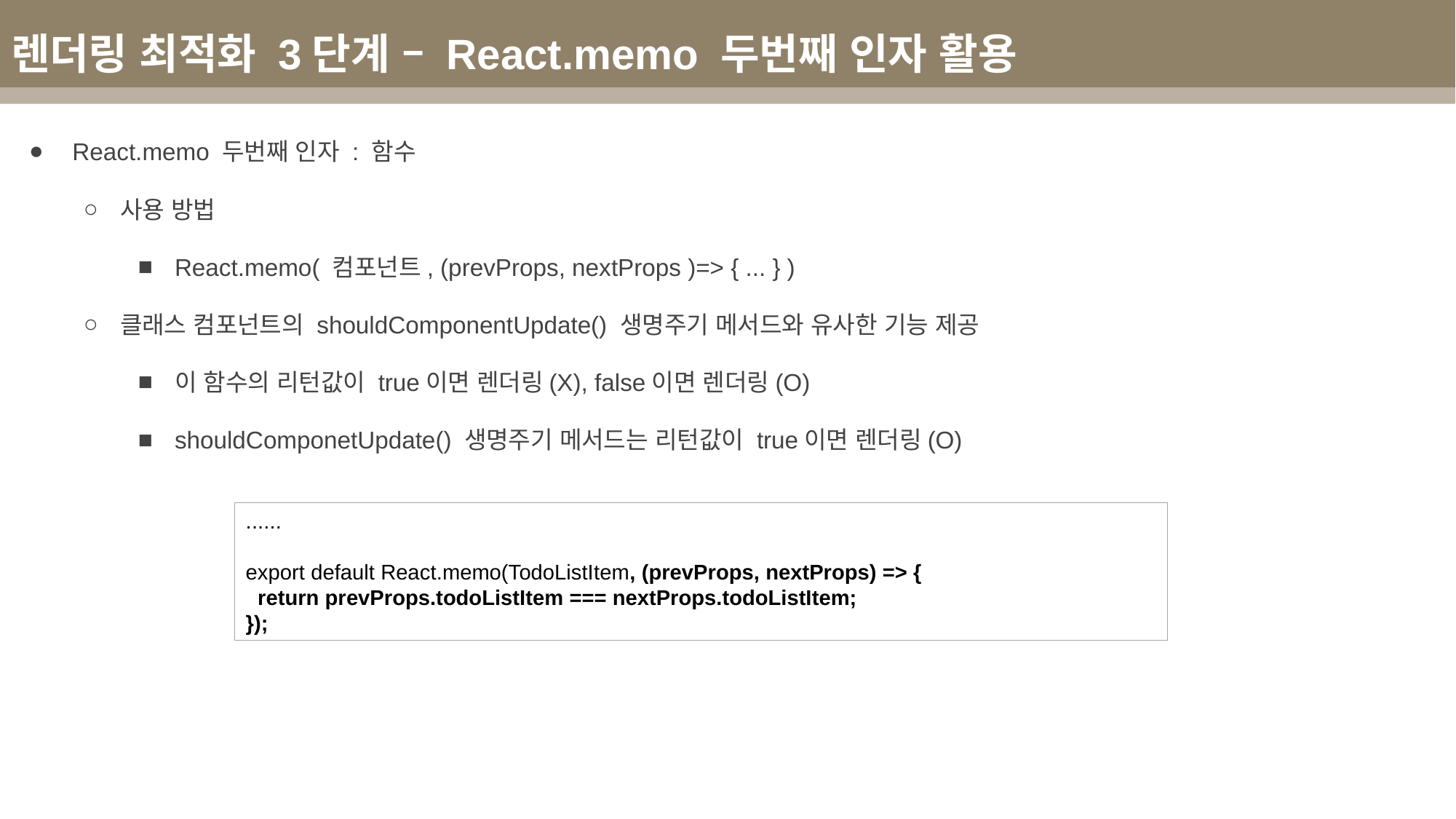

렌더링 최적화 3단계 – React.memo 두번째 인자 활용
 React.memo 두번째 인자 : 함수
사용 방법
React.memo( 컴포넌트, (prevProps, nextProps )=> { ... } )
클래스 컴포넌트의 shouldComponentUpdate() 생명주기 메서드와 유사한 기능 제공
이 함수의 리턴값이 true이면 렌더링(X), false이면 렌더링(O)
shouldComponetUpdate() 생명주기 메서드는 리턴값이 true이면 렌더링(O)

......

export default React.memo(TodoListItem, (prevProps, nextProps) => {
  return prevProps.todoListItem === nextProps.todoListItem;
});